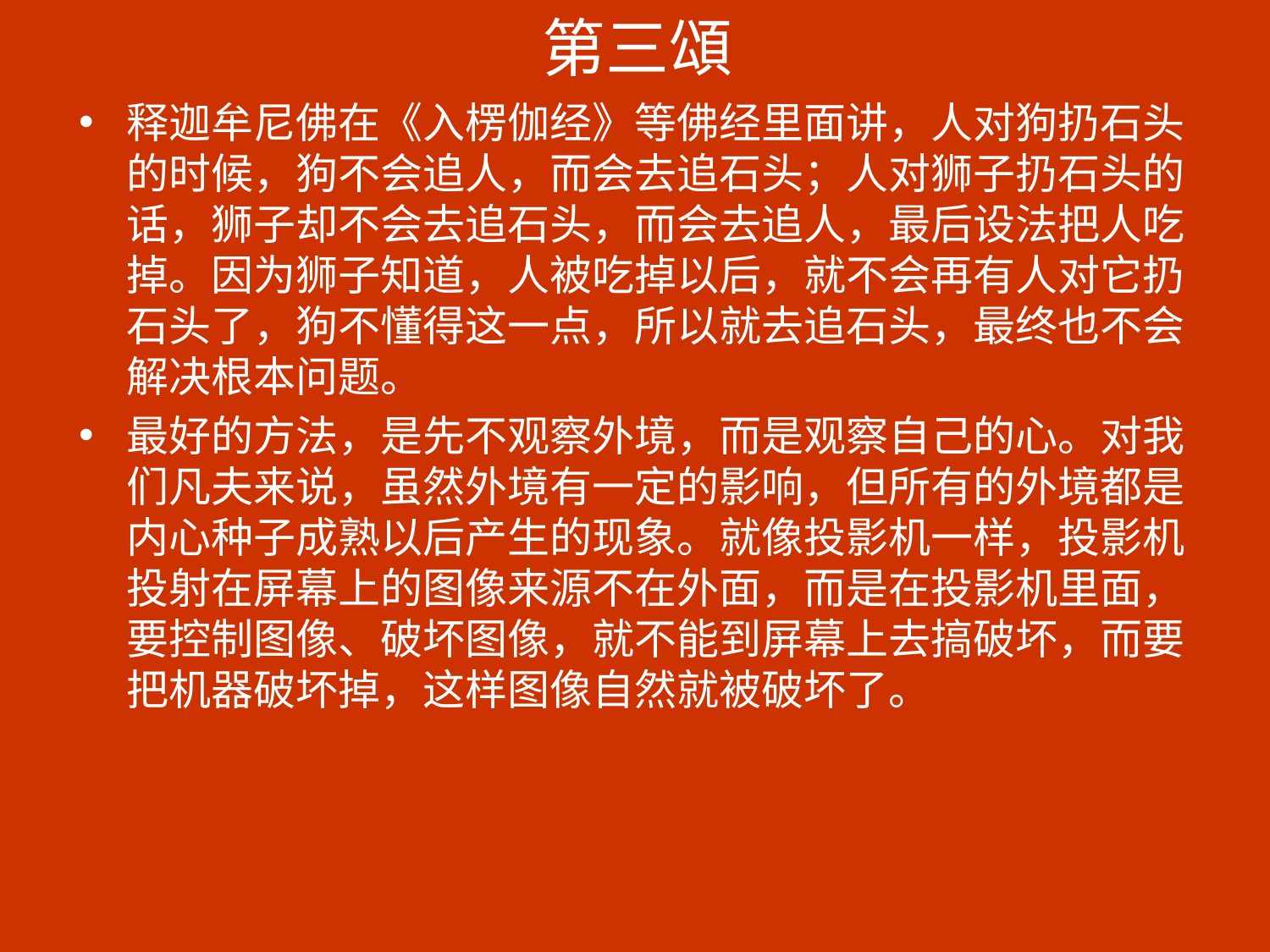

# 第三頌
释迦牟尼佛在《入楞伽经》等佛经里面讲，人对狗扔石头的时候，狗不会追人，而会去追石头；人对狮子扔石头的话，狮子却不会去追石头，而会去追人，最后设法把人吃掉。因为狮子知道，人被吃掉以后，就不会再有人对它扔石头了，狗不懂得这一点，所以就去追石头，最终也不会解决根本问题。
最好的方法，是先不观察外境，而是观察自己的心。对我们凡夫来说，虽然外境有一定的影响，但所有的外境都是内心种子成熟以后产生的现象。就像投影机一样，投影机投射在屏幕上的图像来源不在外面，而是在投影机里面，要控制图像、破坏图像，就不能到屏幕上去搞破坏，而要把机器破坏掉，这样图像自然就被破坏了。